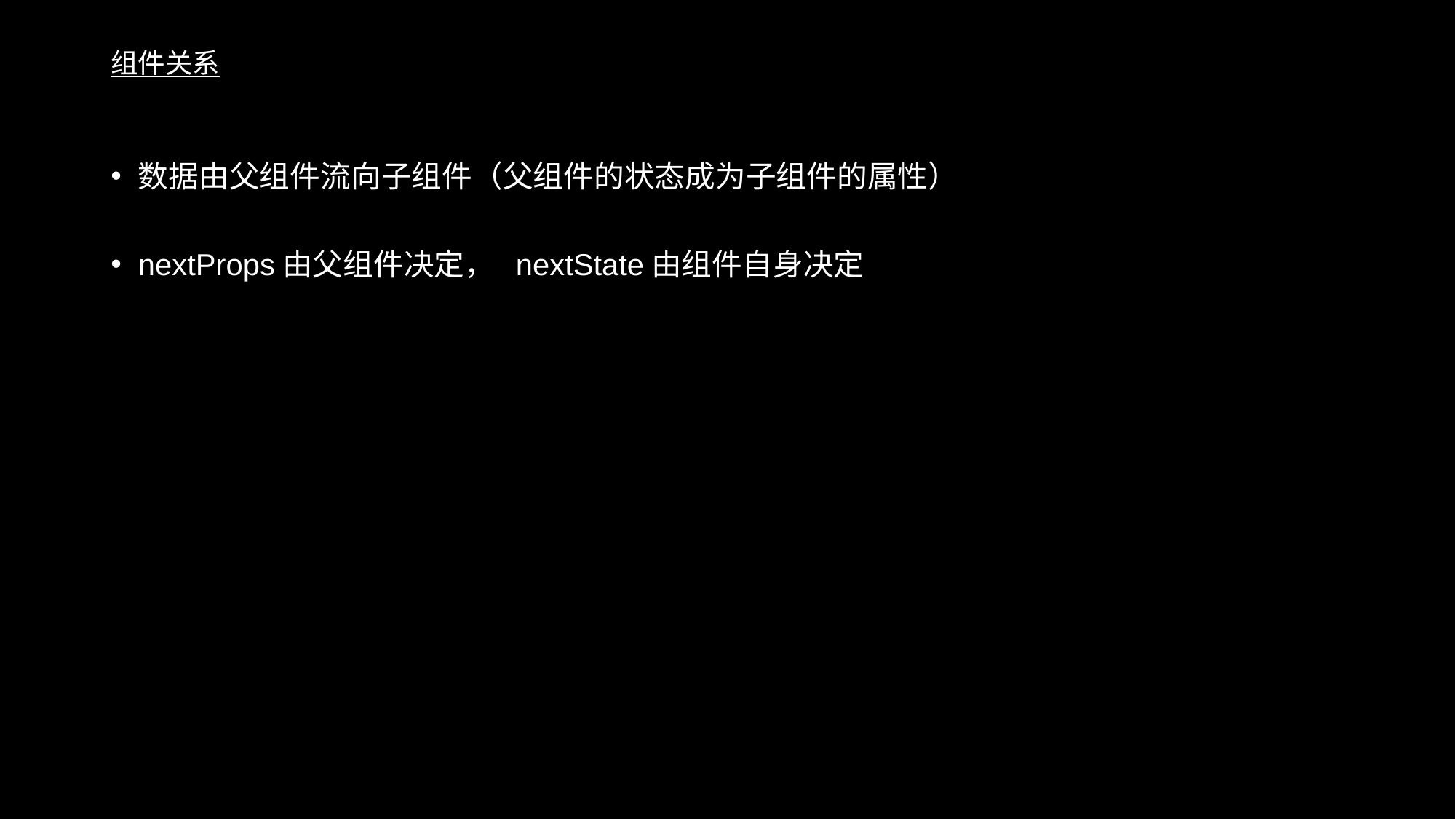

# 组件关系
数据由父组件流向子组件（父组件的状态成为子组件的属性）
nextProps由父组件决定，  nextState由组件自身决定